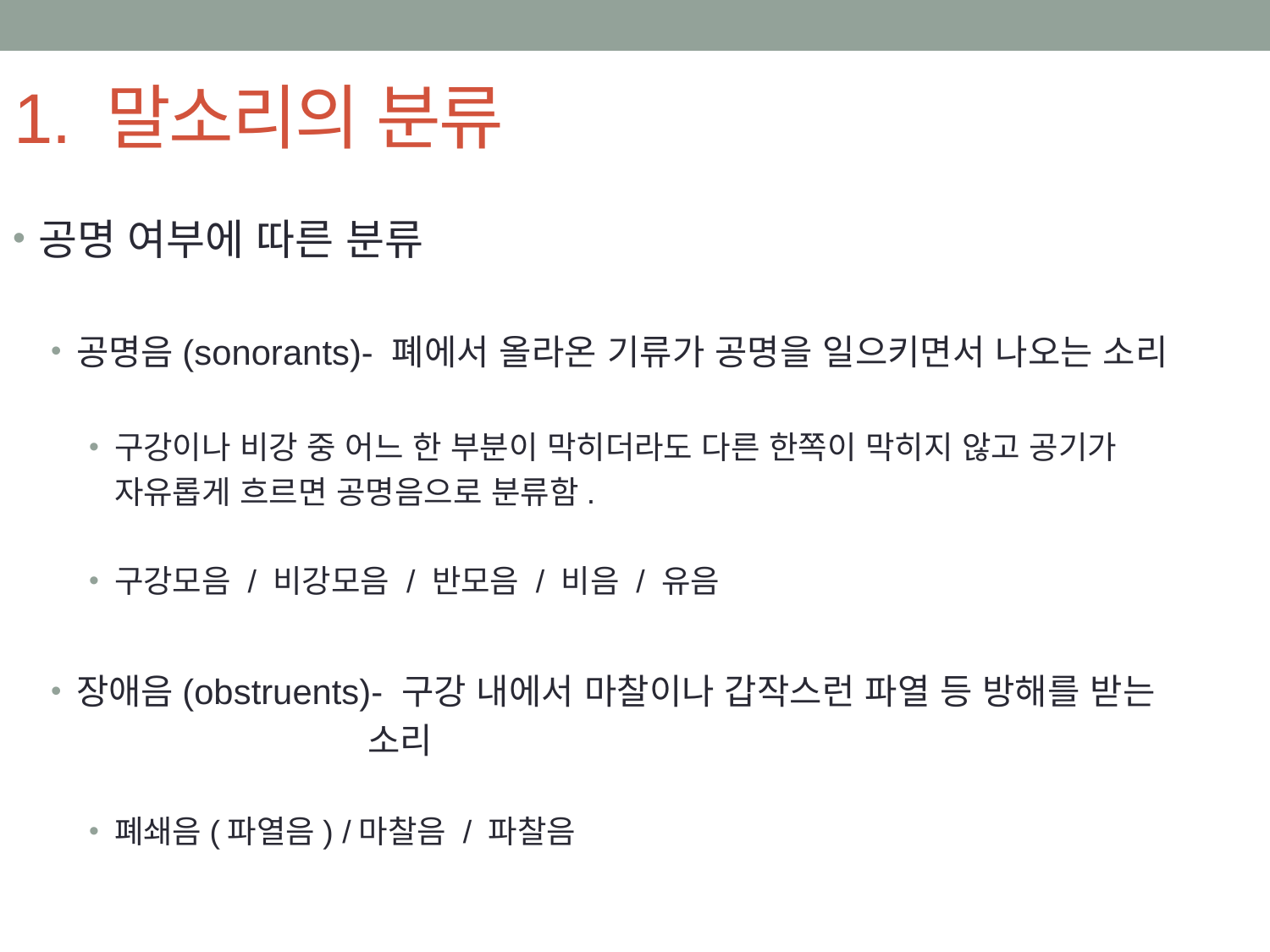

# 1. 말소리의 분류
공명 여부에 따른 분류

공명음(sonorants)- 폐에서 올라온 기류가 공명을 일으키면서 나오는 소리

구강이나 비강 중 어느 한 부분이 막히더라도 다른 한쪽이 막히지 않고 공기가
  자유롭게 흐르면 공명음으로 분류함.

구강모음 / 비강모음 / 반모음 / 비음 / 유음

장애음(obstruents)- 구강 내에서 마찰이나 갑작스런 파열 등 방해를 받는
                               소리

폐쇄음(파열음) /마찰음 / 파찰음